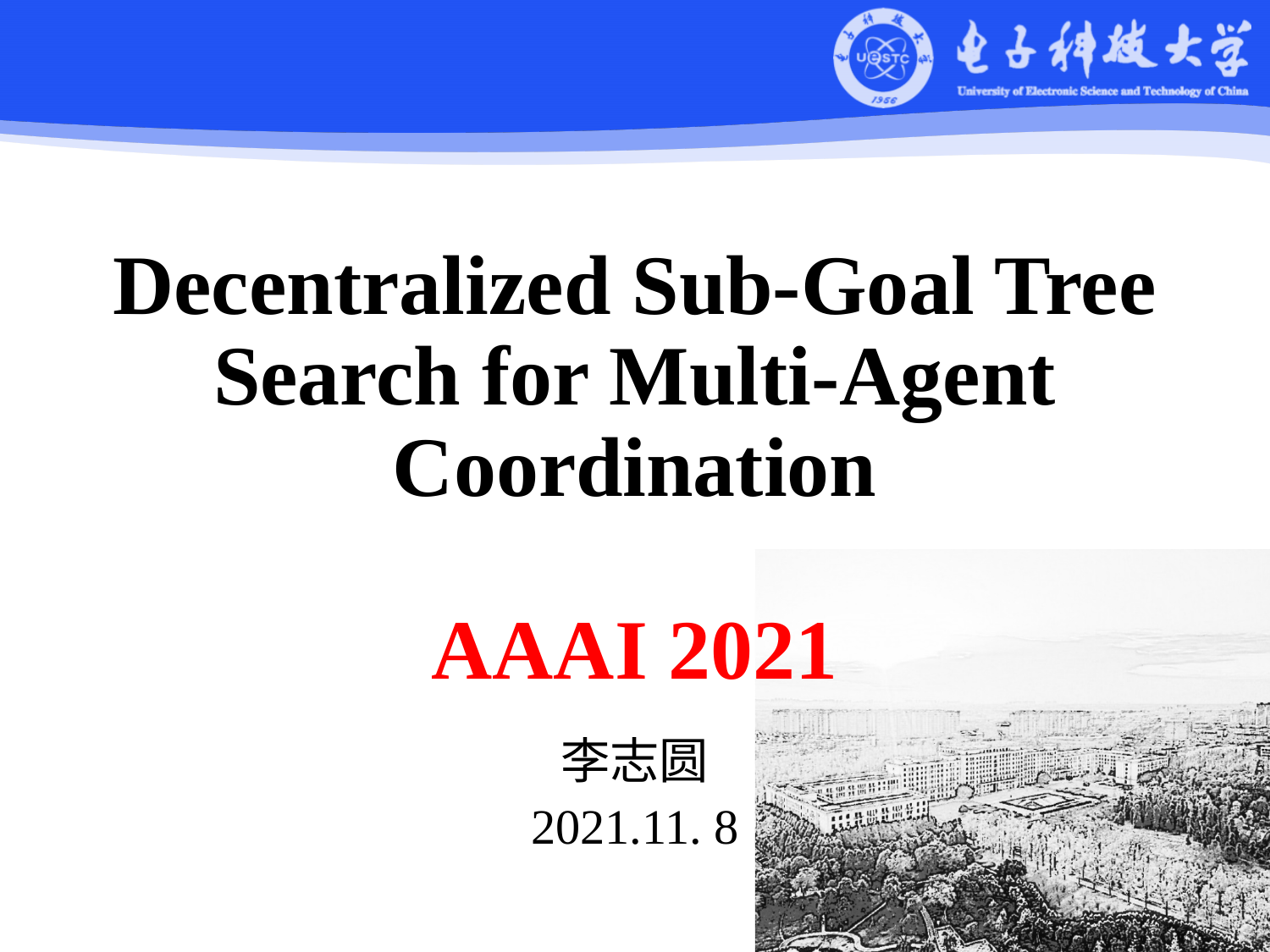

Decentralized Sub-Goal Tree Search for Multi-Agent Coordination

AAAI 2021
李志圆
2021.11. 8